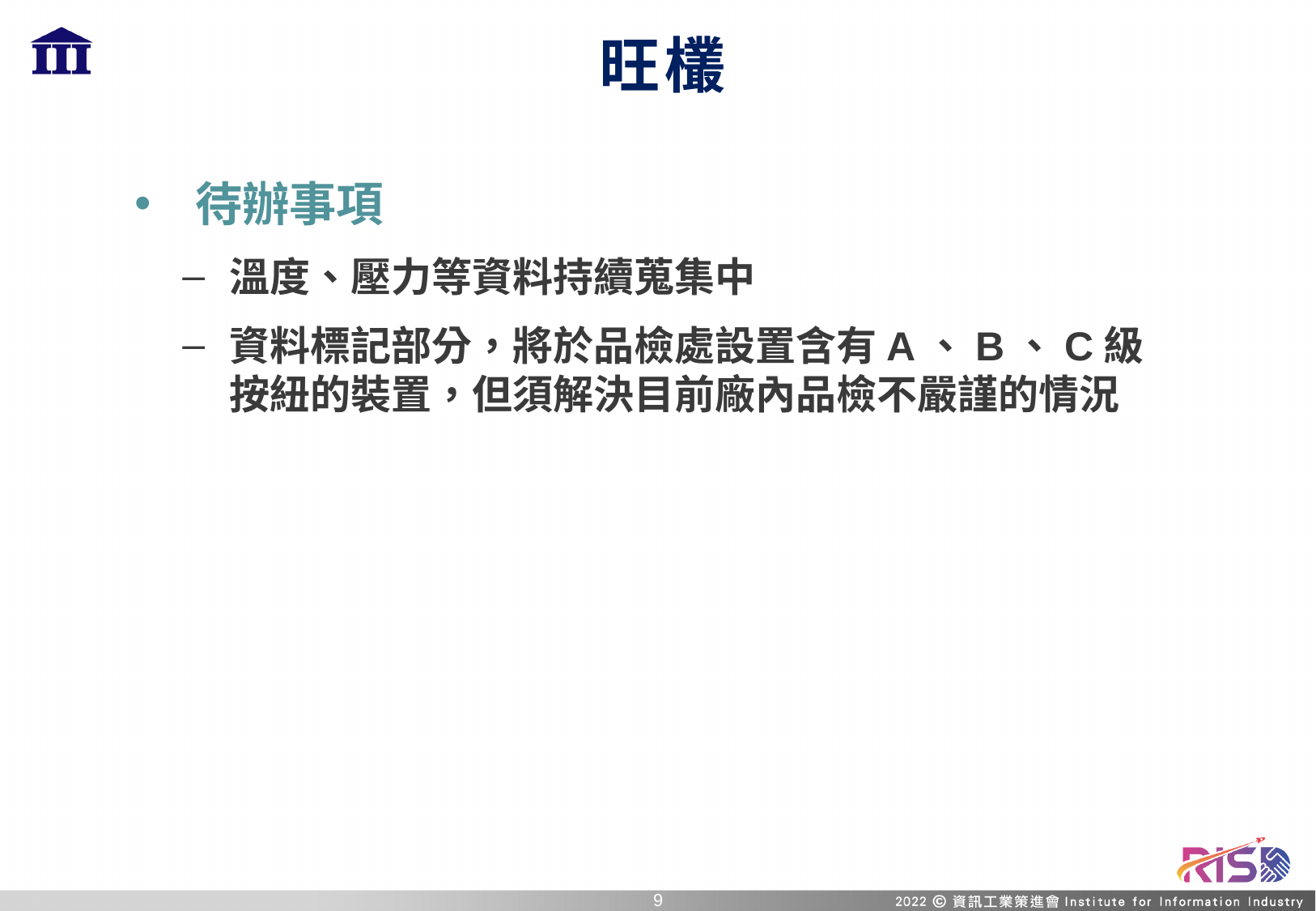

# 旺欉
待辦事項
溫度、壓力等資料持續蒐集中
資料標記部分，將於品檢處設置含有A、B、C級按紐的裝置，但須解決目前廠內品檢不嚴謹的情況
9